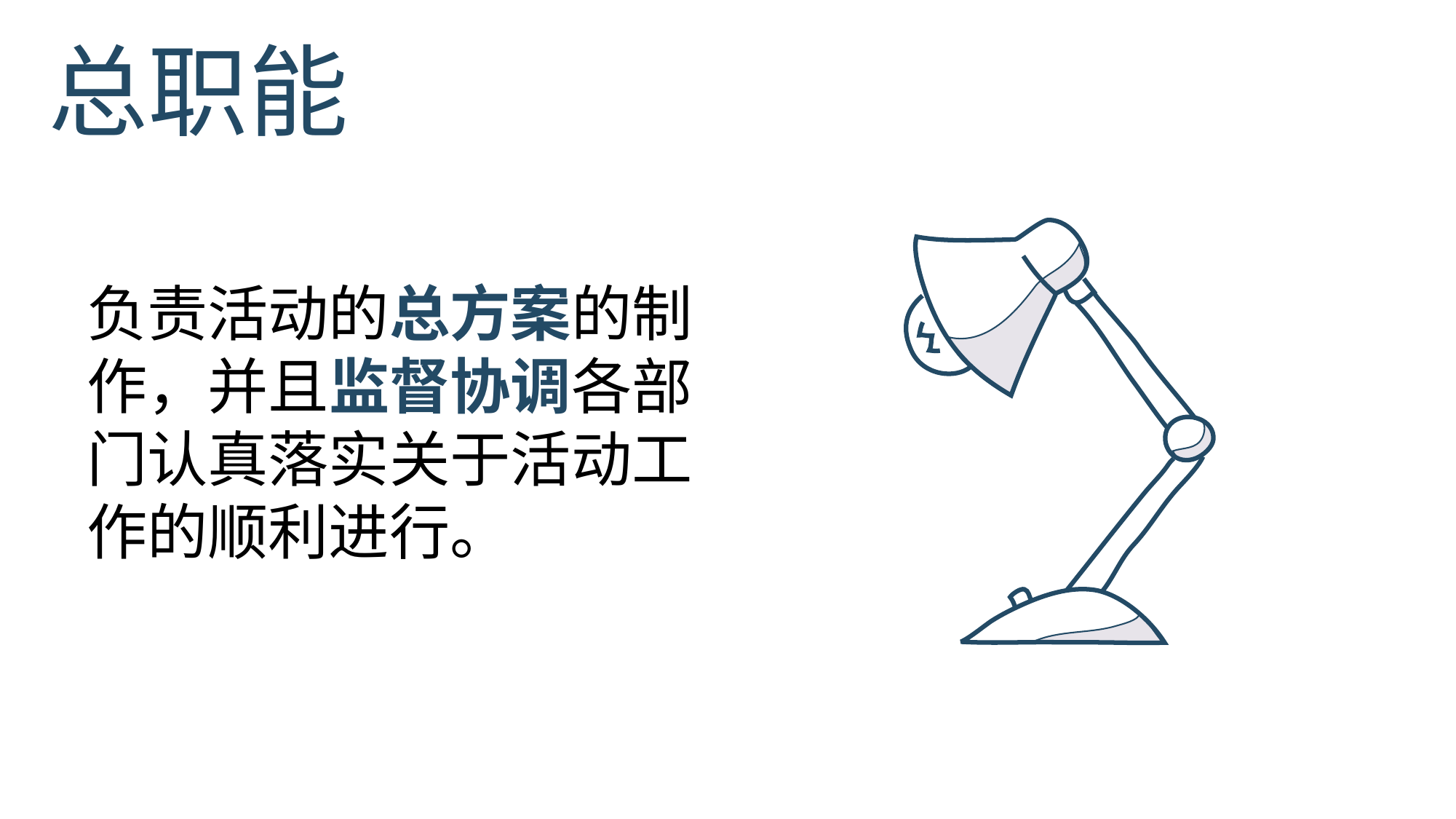

总职能

负责活动的总方案的制作，并且监督协调各部门认真落实关于活动工作的顺利进行。